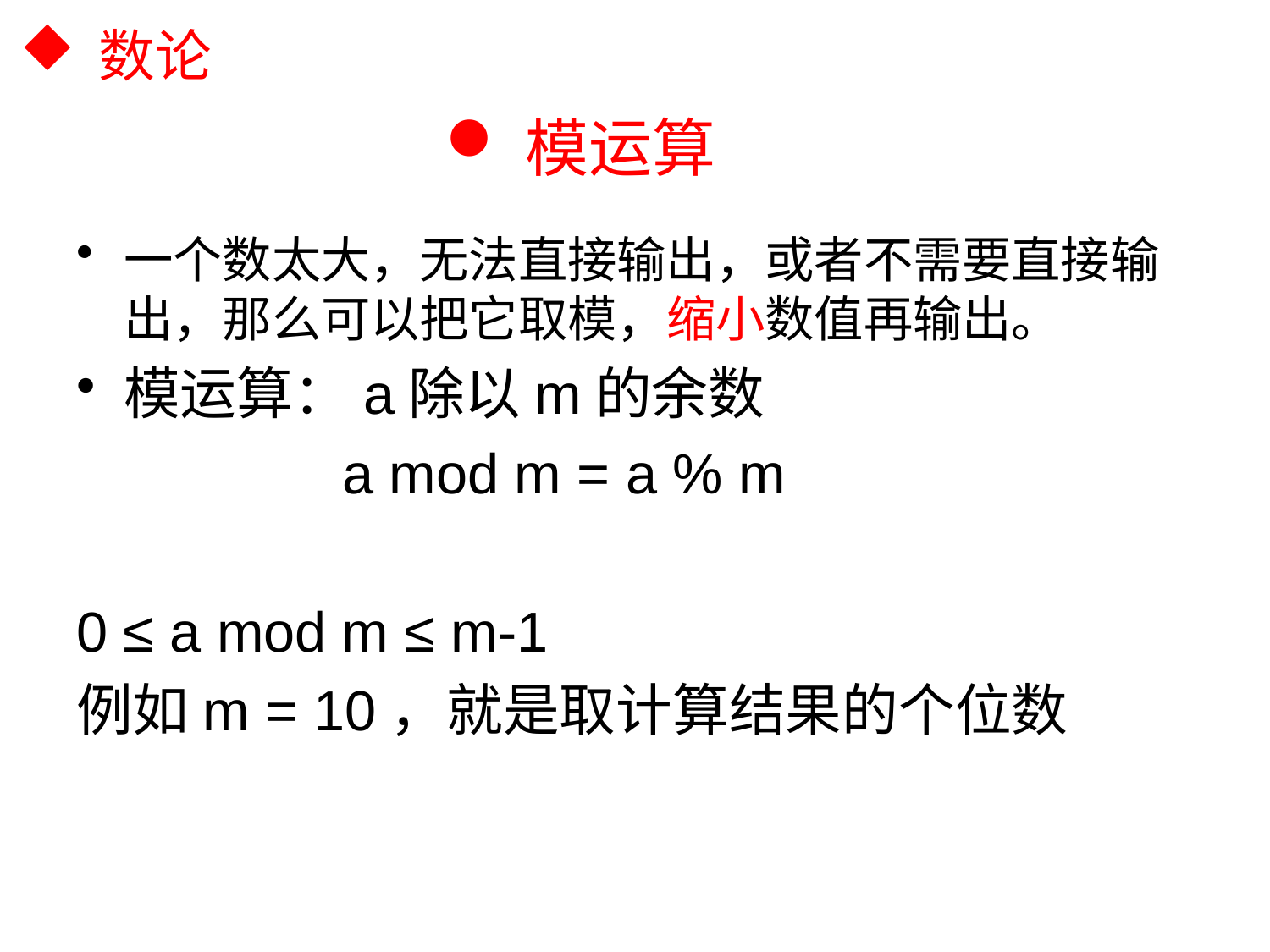

数论
模运算
一个数太大，无法直接输出，或者不需要直接输出，那么可以把它取模，缩小数值再输出。
模运算：a除以m的余数
                 a mod m = a % m

0 ≤ a mod m ≤ m-1
例如m = 10，就是取计算结果的个位数